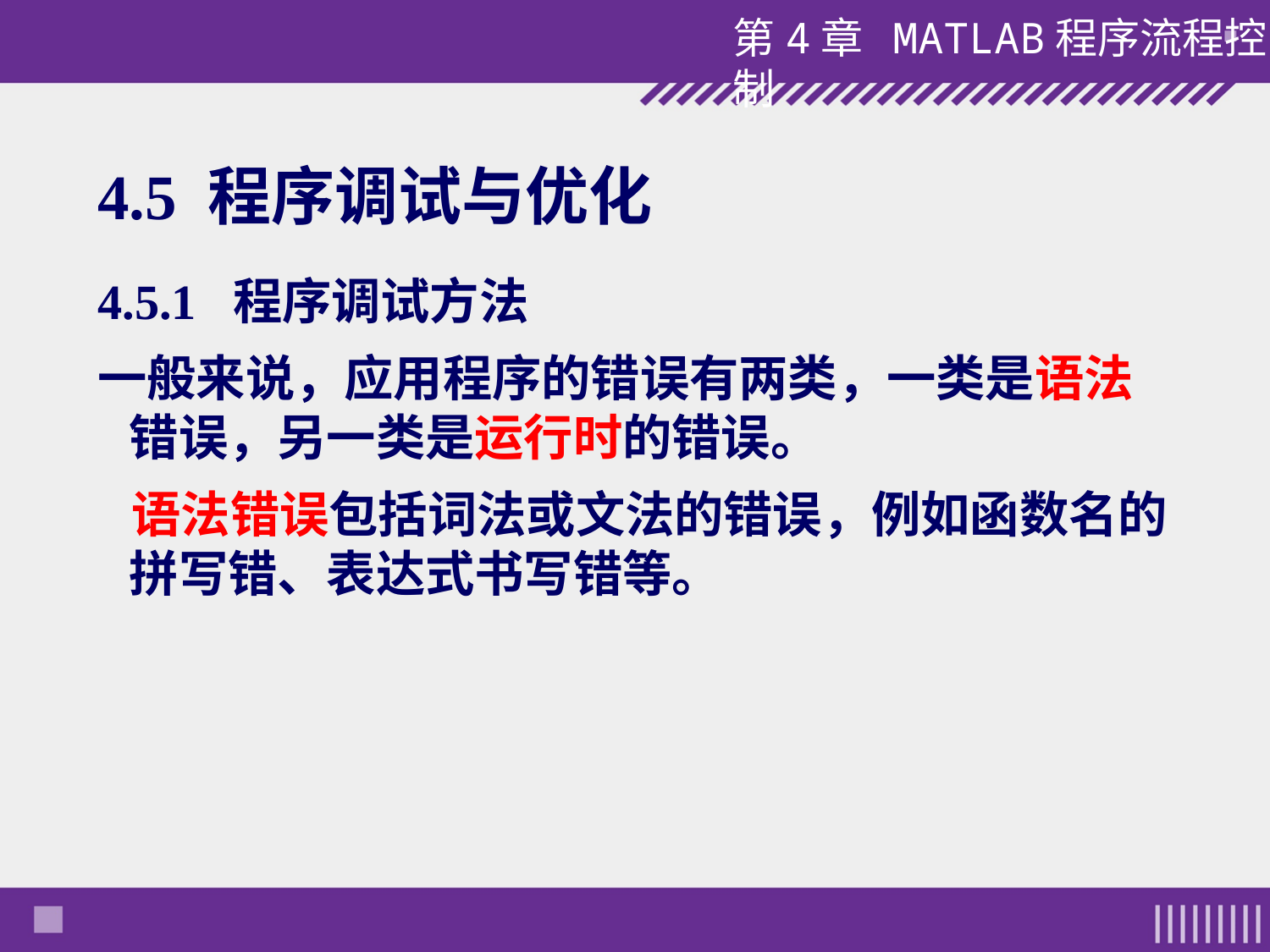

4.5 程序调试与优化

4.5.1  程序调试方法
一般来说，应用程序的错误有两类，一类是语法错误，另一类是运行时的错误。
  语法错误包括词法或文法的错误，例如函数名的拼写错、表达式书写错等。